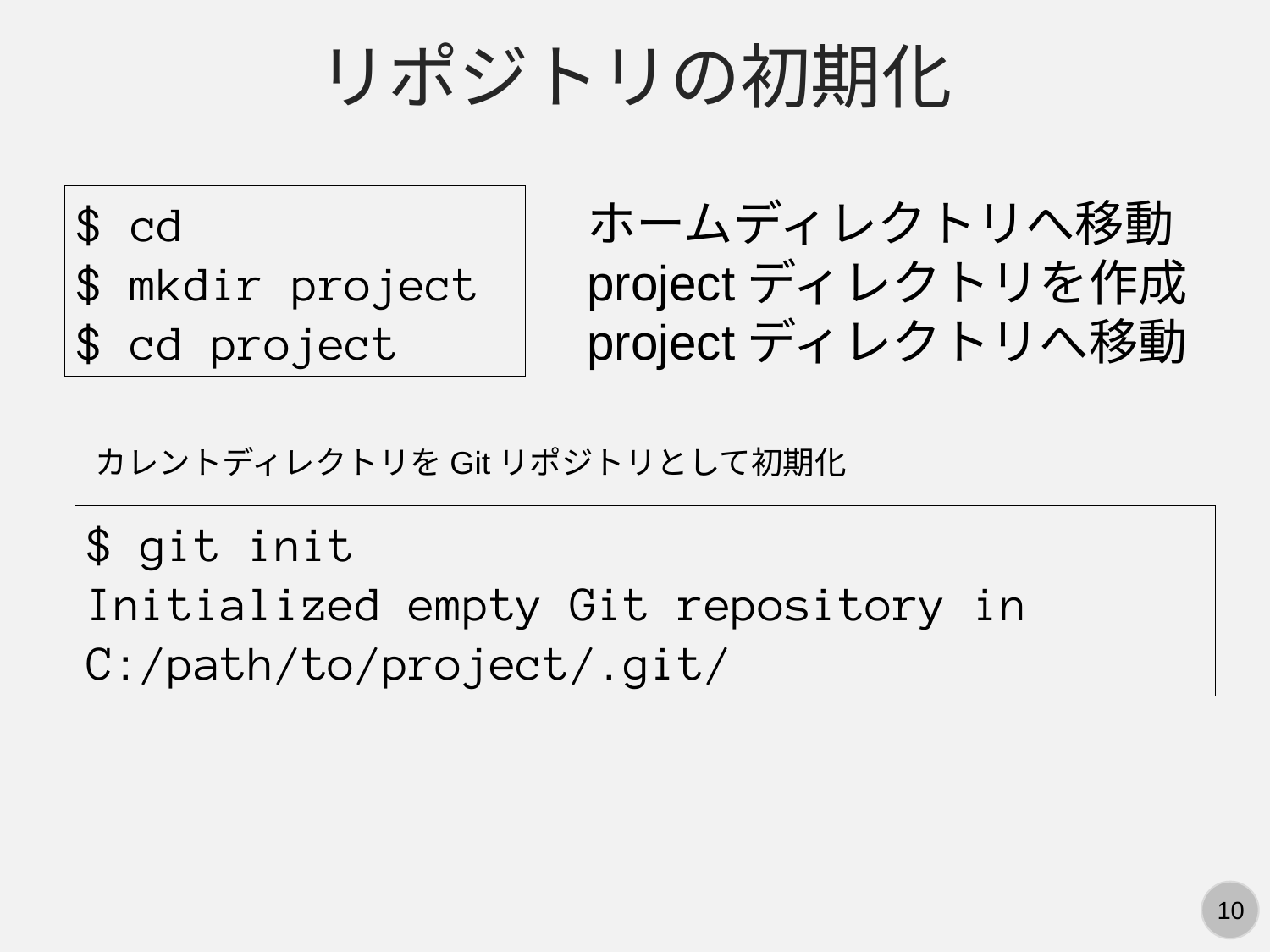

リポジトリの初期化
$ cd
$ mkdir project
$ cd project
ホームディレクトリへ移動
projectディレクトリを作成
projectディレクトリへ移動
カレントディレクトリをGitリポジトリとして初期化
$ git init
Initialized empty Git repository in C:/path/to/project/.git/